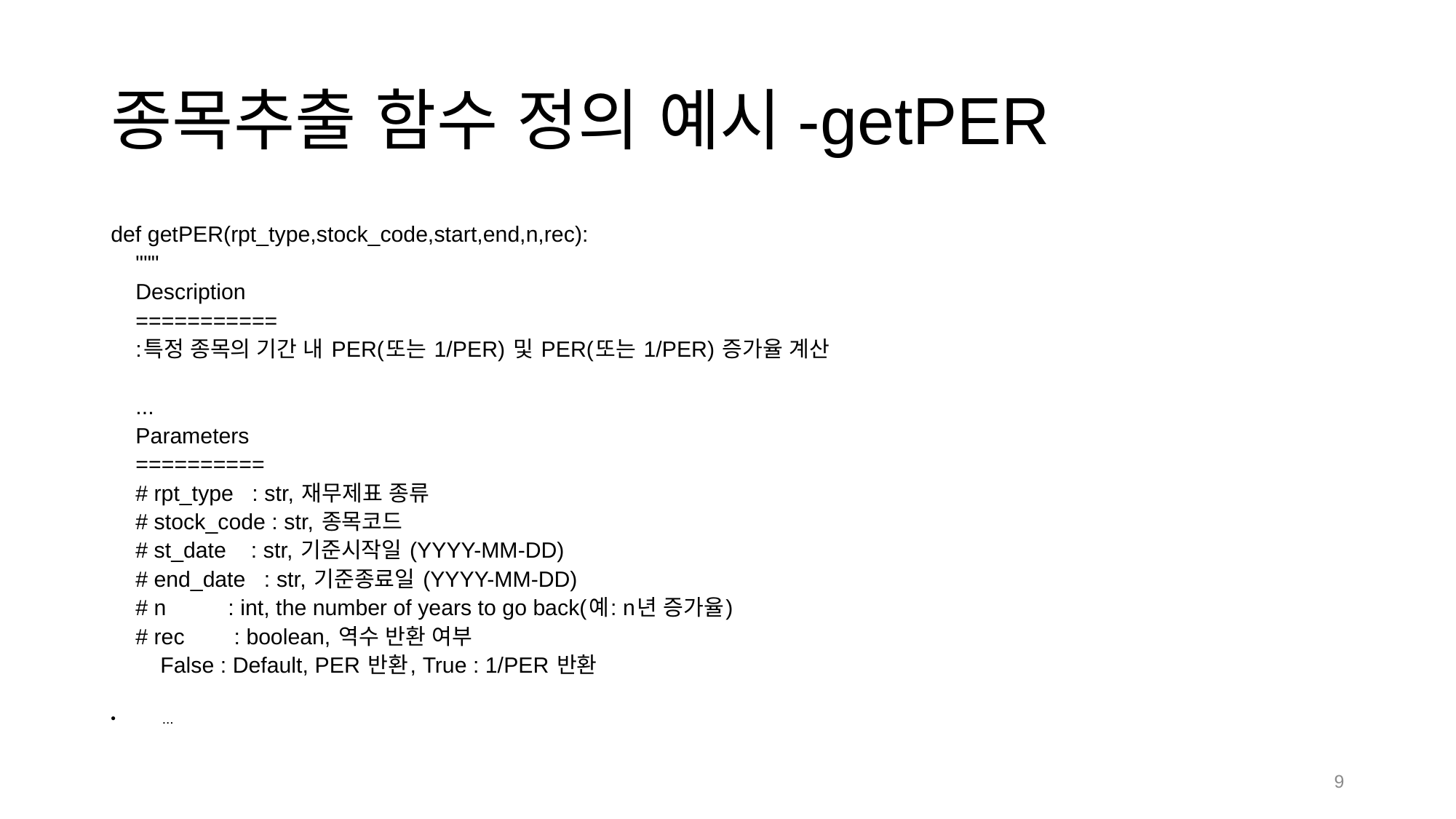

# 종목추출 함수 정의 예시-getPER
def getPER(rpt_type,stock_code,start,end,n,rec):
    """
    Description
    ===========
    :특정 종목의 기간 내 PER(또는 1/PER) 및 PER(또는 1/PER) 증가율 계산

    ...
    Parameters
    ==========
    # rpt_type   : str, 재무제표 종류
    # stock_code : str, 종목코드
    # st_date    : str, 기준시작일 (YYYY-MM-DD)
    # end_date   : str, 기준종료일 (YYYY-MM-DD)
    # n          : int, the number of years to go back(예: n년 증가율)
    # rec        : boolean, 역수 반환 여부
        False : Default, PER 반환, True : 1/PER 반환

    ...
9